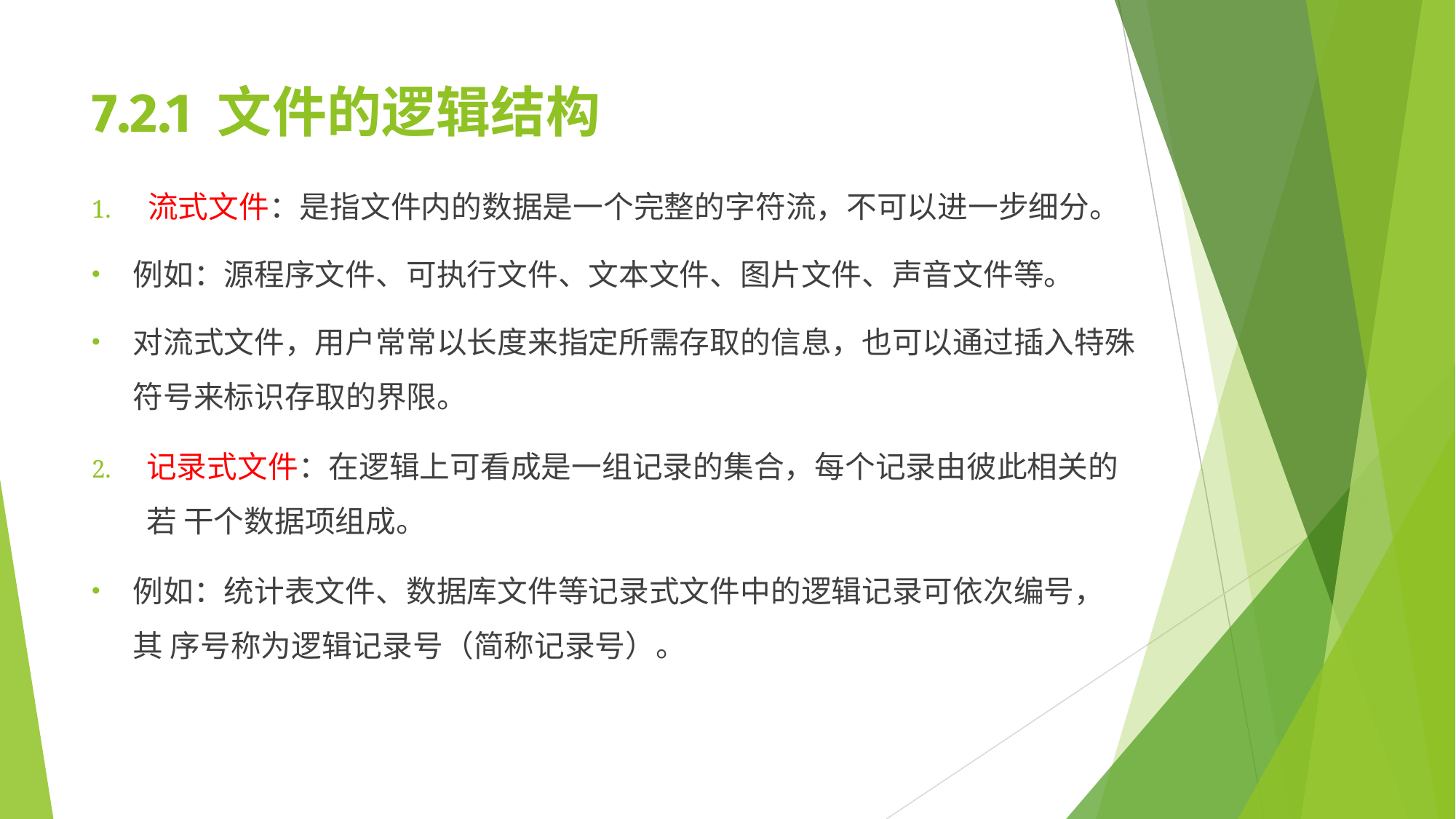

# 7.2.1 文件的逻辑结构
1.	流式文件：是指文件内的数据是一个完整的字符流，不可以进一步细分。

例如：源程序文件、可执行文件、文本文件、图片文件、声音文件等。

对流式文件，用户常常以长度来指定所需存取的信息，也可以通过插入特殊
符号来标识存取的界限。
2.	记录式文件：在逻辑上可看成是一组记录的集合，每个记录由彼此相关的若 干个数据项组成。
例如：统计表文件、数据库文件等记录式文件中的逻辑记录可依次编号，其 序号称为逻辑记录号（简称记录号）。